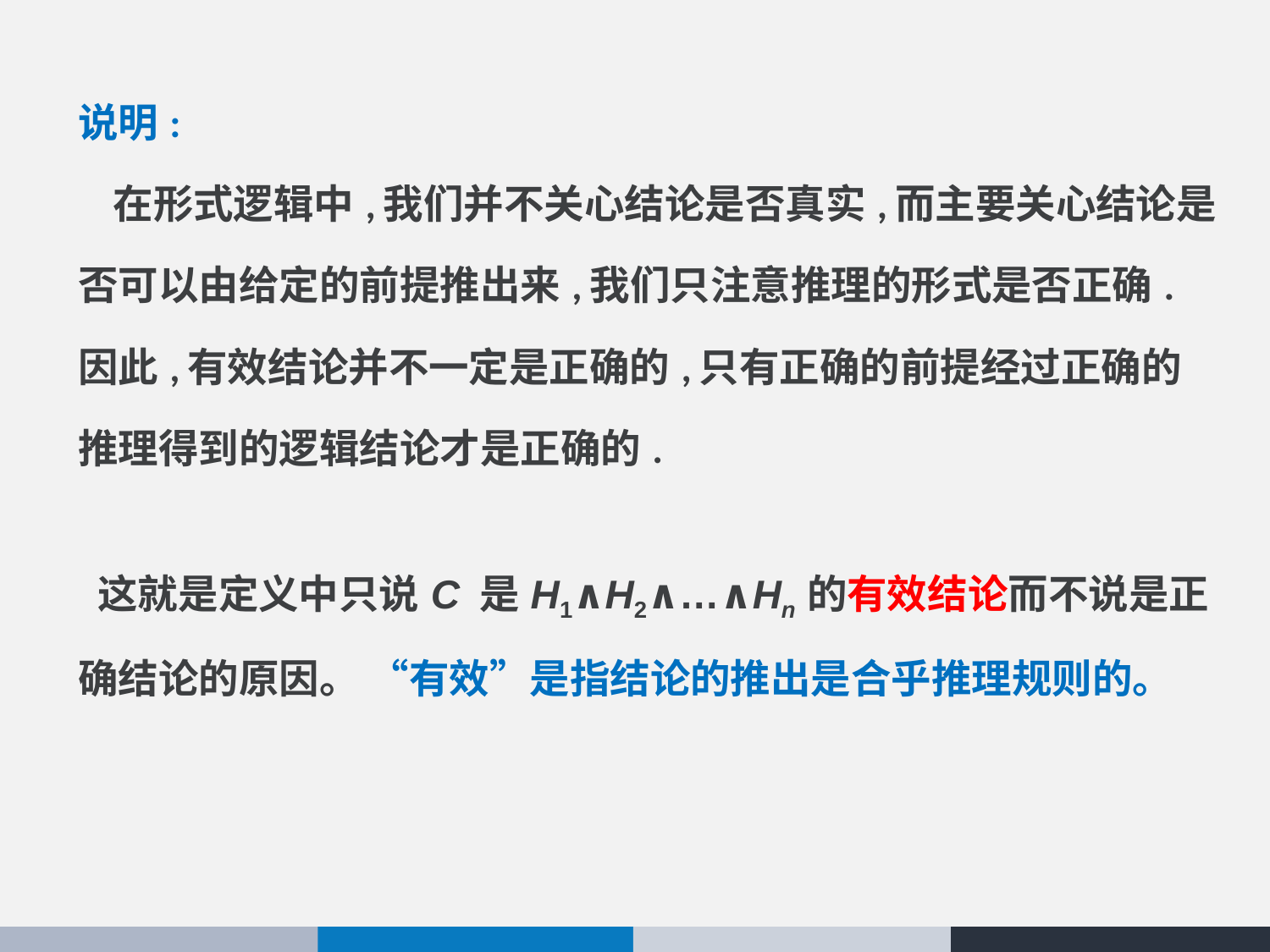

# 说明: 在形式逻辑中,我们并不关心结论是否真实,而主要关心结论是否可以由给定的前提推出来,我们只注意推理的形式是否正确.因此,有效结论并不一定是正确的,只有正确的前提经过正确的推理得到的逻辑结论才是正确的. 这就是定义中只说C 是H1∧H2∧…∧Hn 的有效结论而不说是正确结论的原因。 “有效”是指结论的推出是合乎推理规则的。